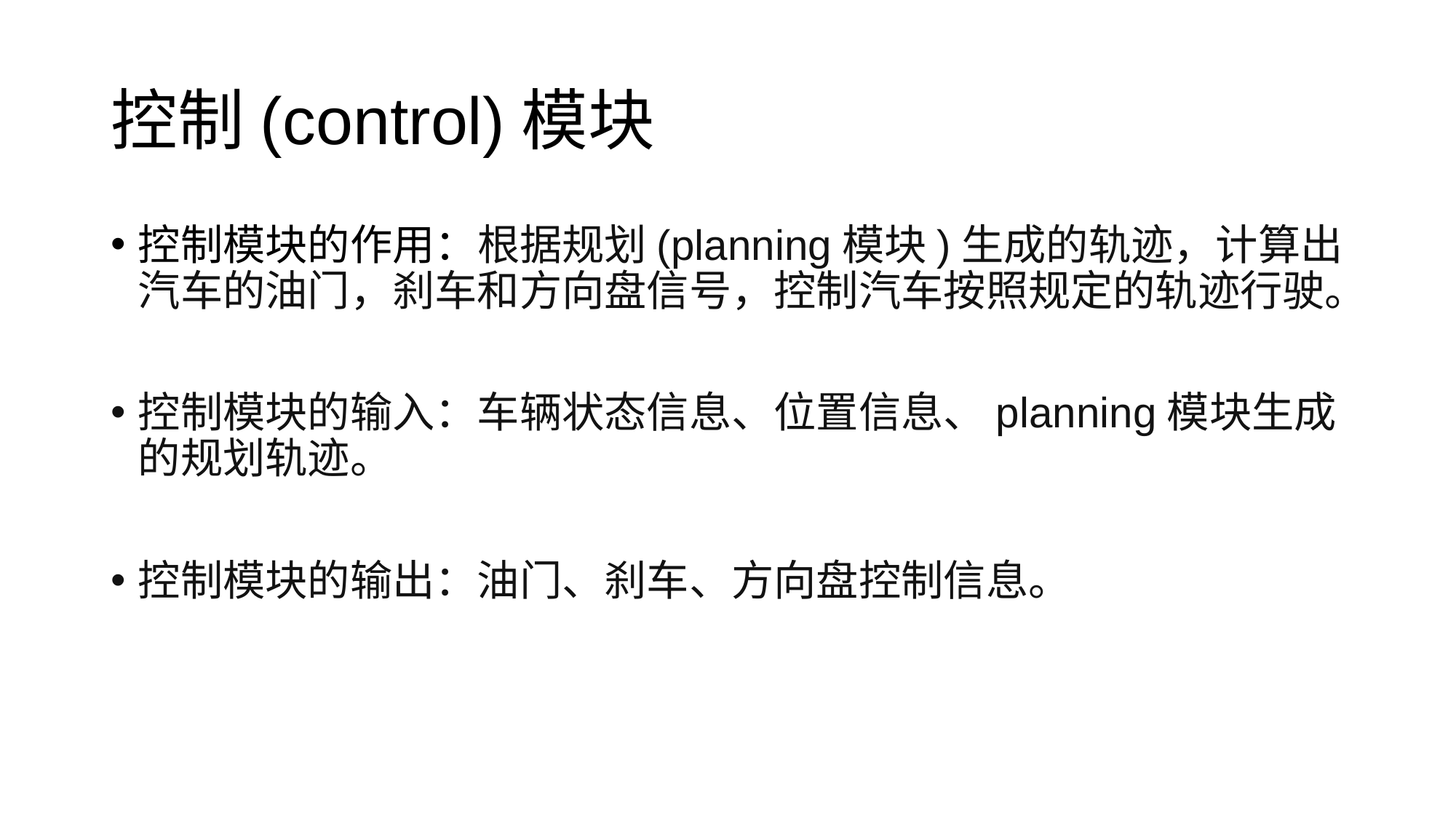

# 控制(control)模块
控制模块的作用：根据规划(planning模块)生成的轨迹，计算出汽车的油门，刹车和方向盘信号，控制汽车按照规定的轨迹行驶。

控制模块的输入：车辆状态信息、位置信息、planning模块生成的规划轨迹。

控制模块的输出：油门、刹车、方向盘控制信息。